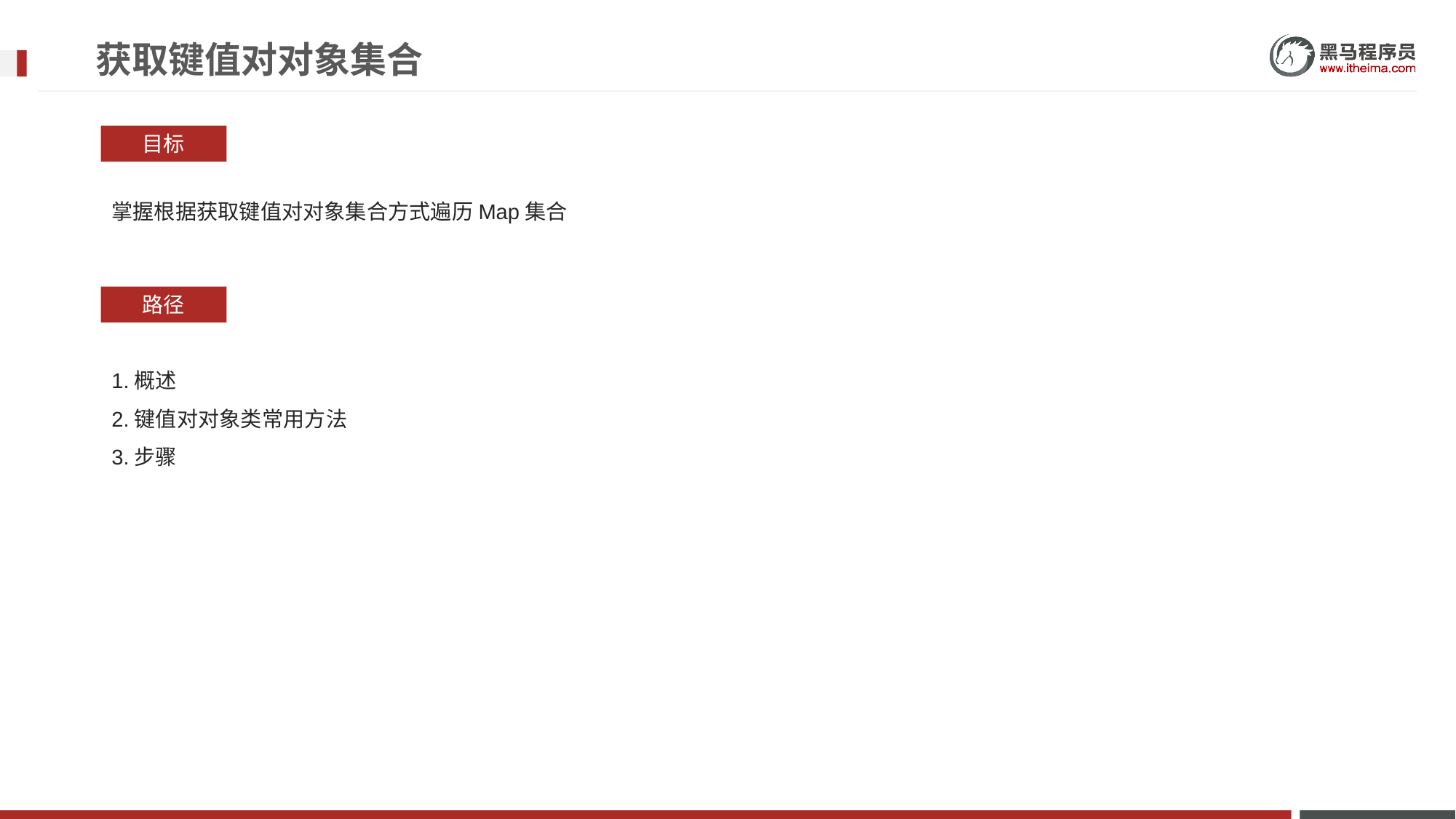

# 获取键值对对象集合
目标
掌握根据获取键值对对象集合方式遍历Map集合
路径
1.概述
2.键值对对象类常用方法
3.步骤